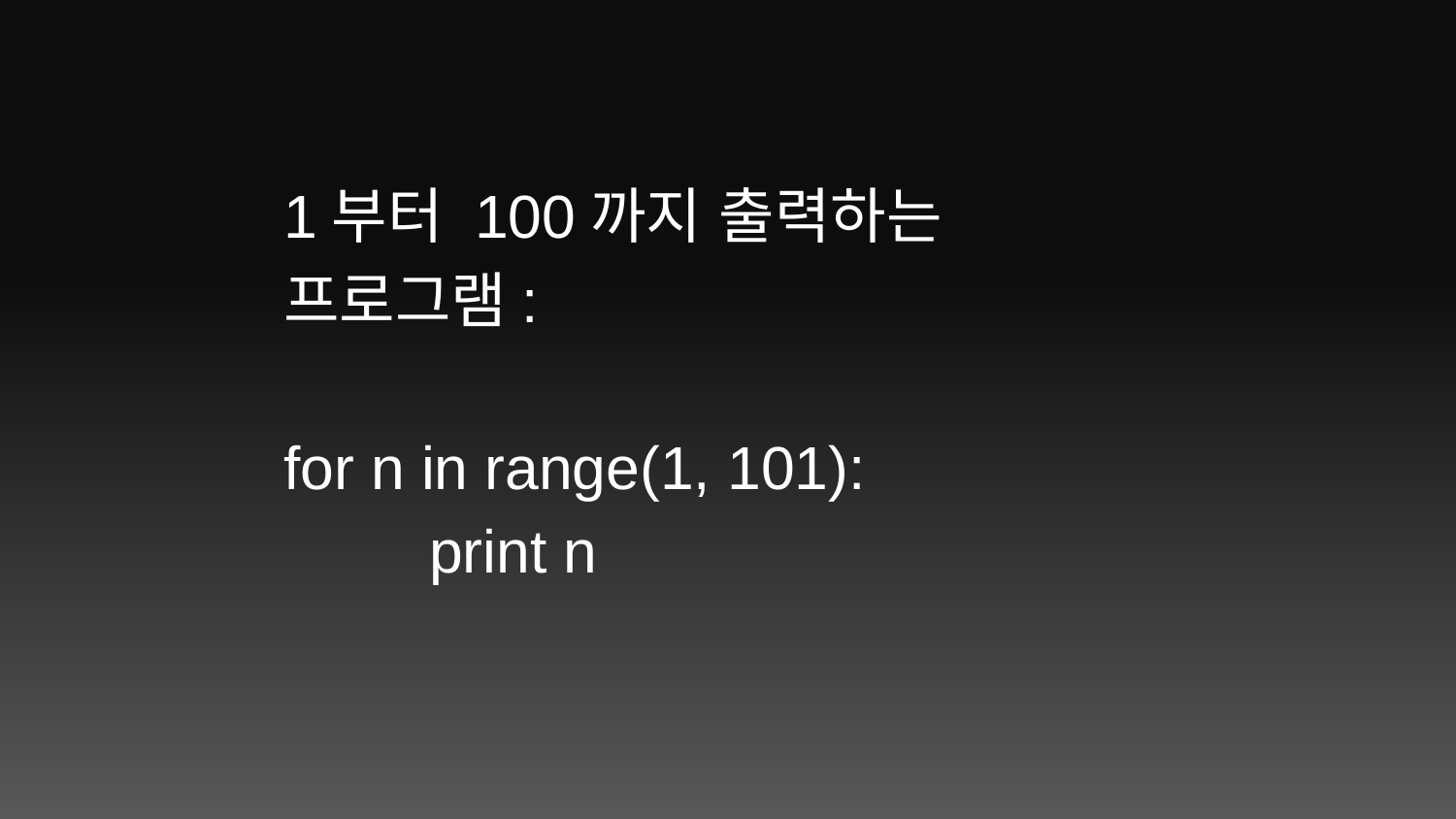

1부터 100까지 출력하는 프로그램:

for n in range(1, 101):
	print n